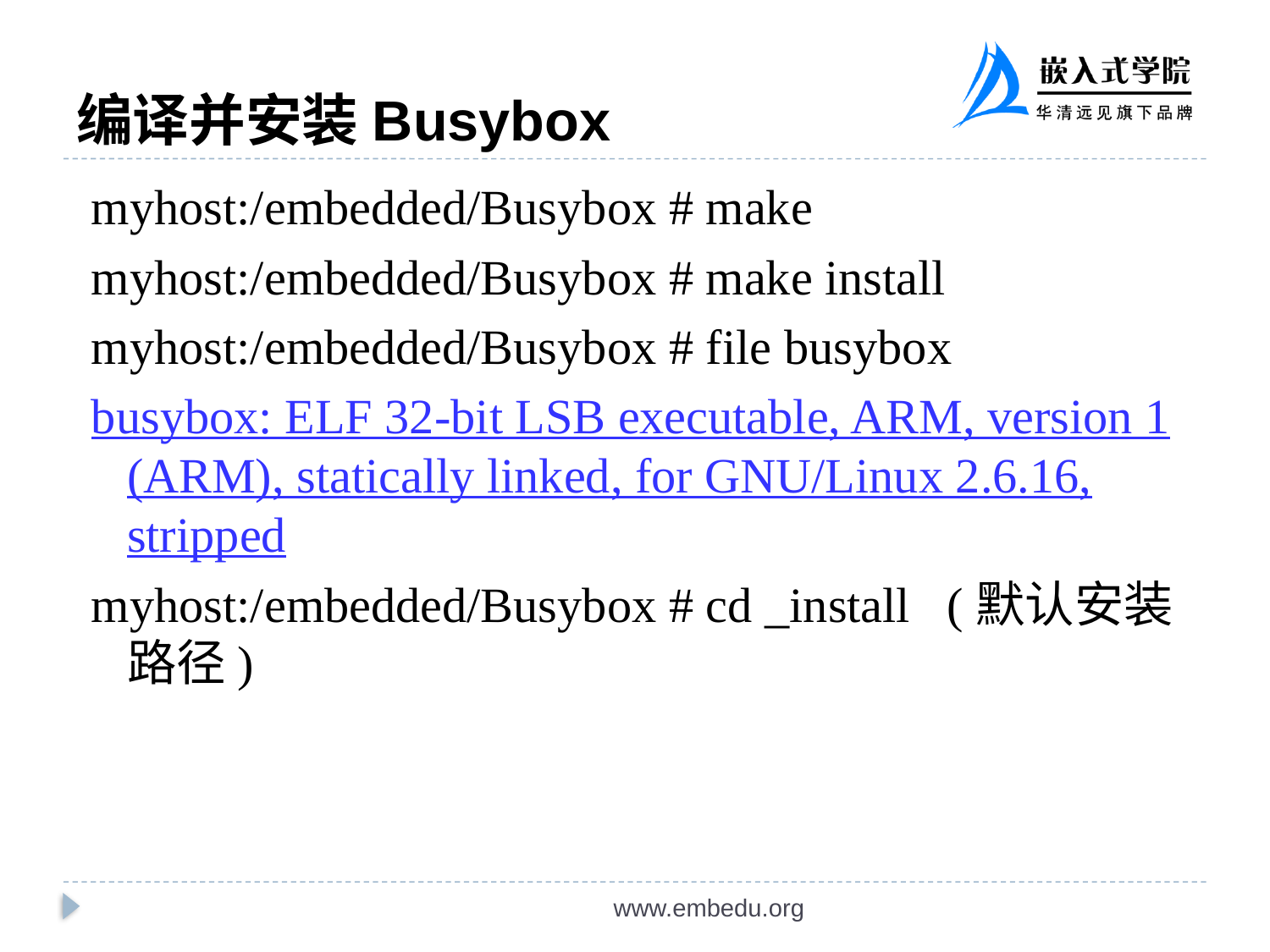

# 编译并安装Busybox
myhost:/embedded/Busybox # make
myhost:/embedded/Busybox # make install
myhost:/embedded/Busybox # file busybox
busybox: ELF 32-bit LSB executable, ARM, version 1 (ARM), statically linked, for GNU/Linux 2.6.16, stripped
myhost:/embedded/Busybox # cd _install   (默认安装路径)
www.embedu.org